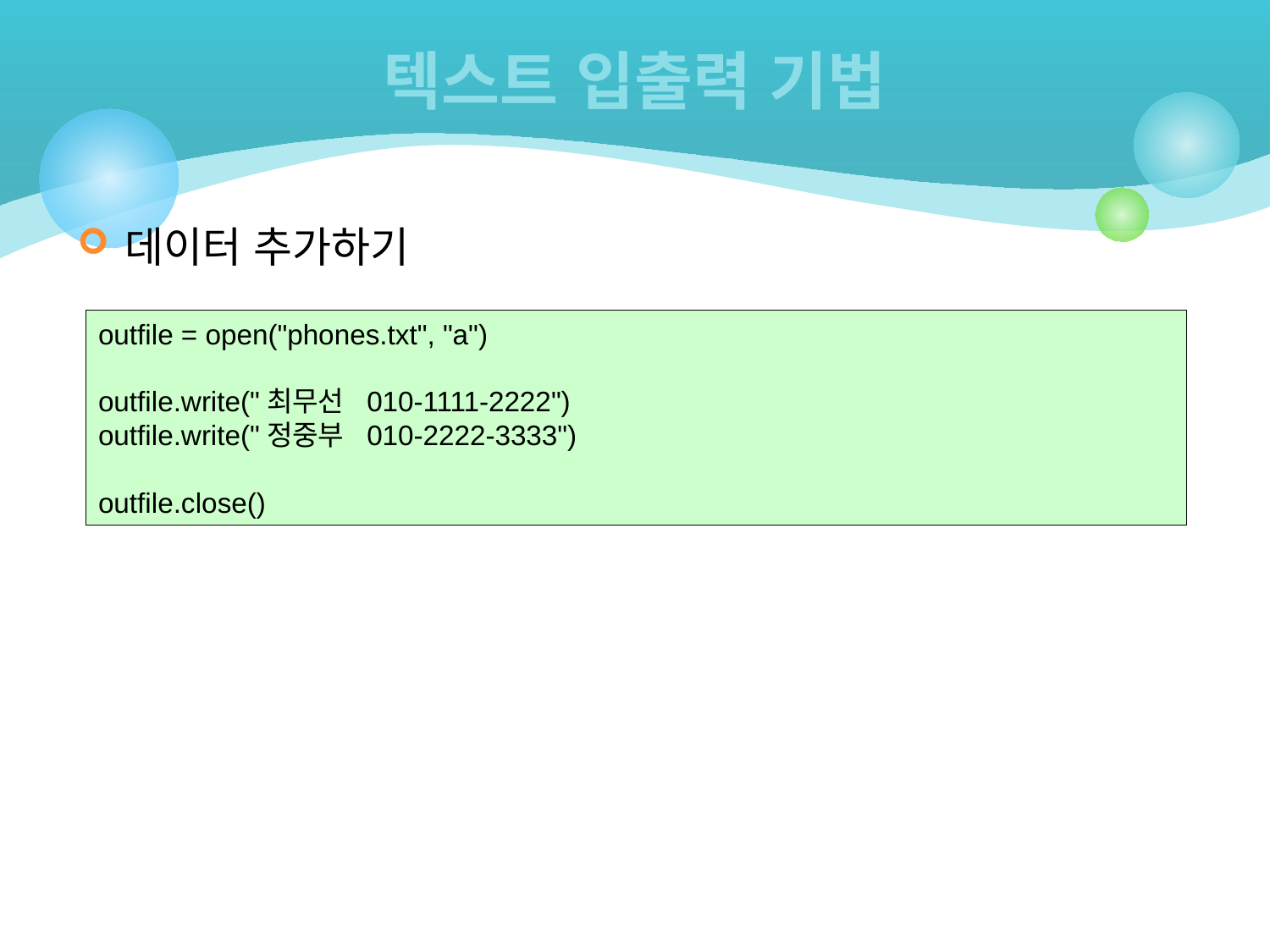

# 텍스트 입출력 기법
데이터 추가하기
outfile = open("phones.txt", "a")

outfile.write("최무선  010-1111-2222")
outfile.write("정중부  010-2222-3333")

outfile.close()